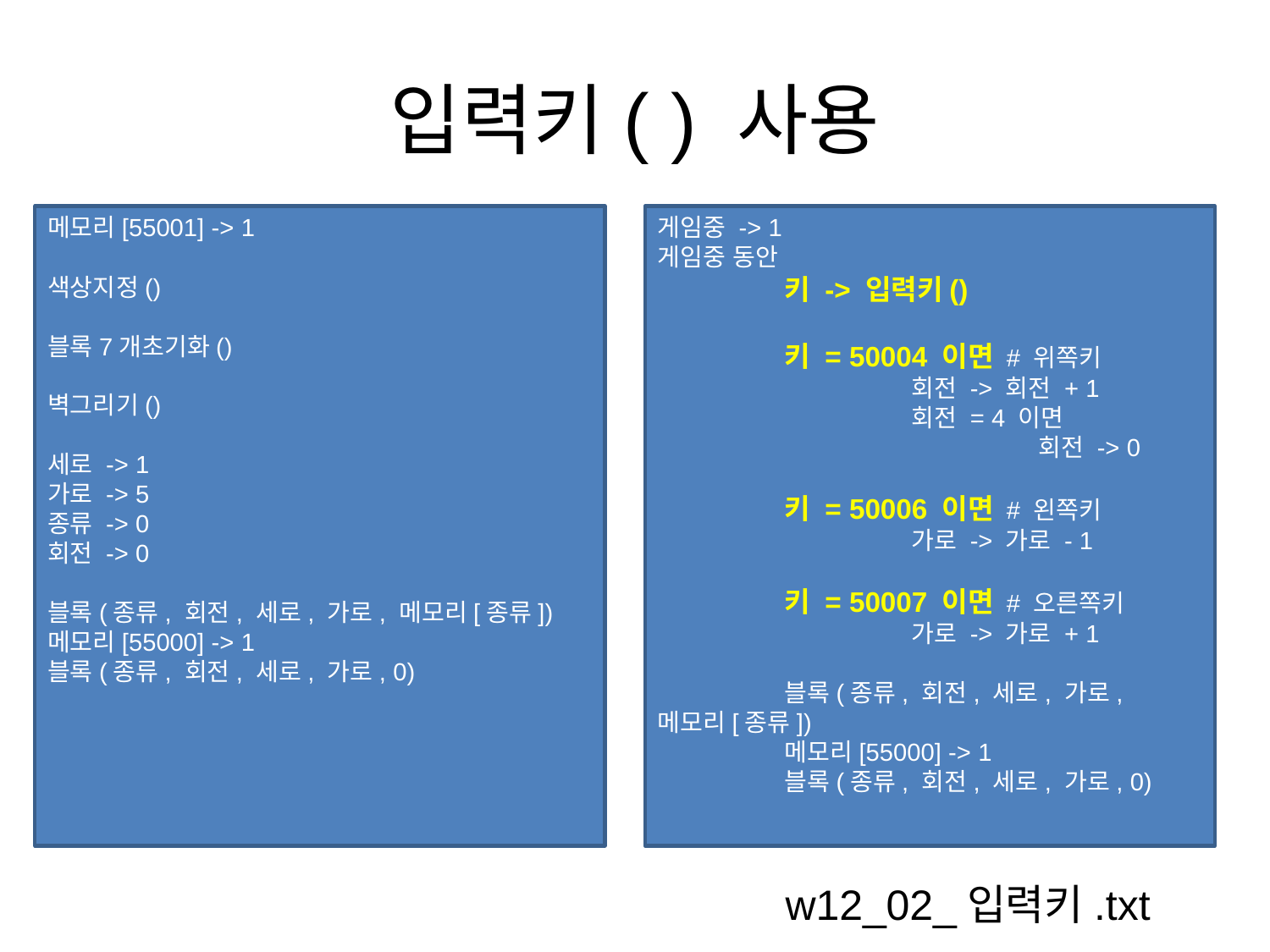

# 입력키( ) 사용
메모리[55001] -> 1

색상지정()

블록7개초기화()

벽그리기()

세로 -> 1
가로 -> 5
종류 -> 0
회전 -> 0

블록(종류, 회전, 세로, 가로, 메모리[종류])
메모리[55000] -> 1
블록(종류, 회전, 세로, 가로, 0)
게임중 -> 1
게임중 동안
	키 -> 입력키()

	키 = 50004 이면 # 위쪽키
		회전 -> 회전 + 1
		회전 = 4 이면
			회전 -> 0

	키 = 50006 이면 # 왼쪽키
		가로 -> 가로 - 1

	키 = 50007 이면 # 오른쪽키
		가로 -> 가로 + 1

	블록(종류, 회전, 세로, 가로, 메모리[종류])
	메모리[55000] -> 1
	블록(종류, 회전, 세로, 가로, 0)
w12_02_입력키.txt